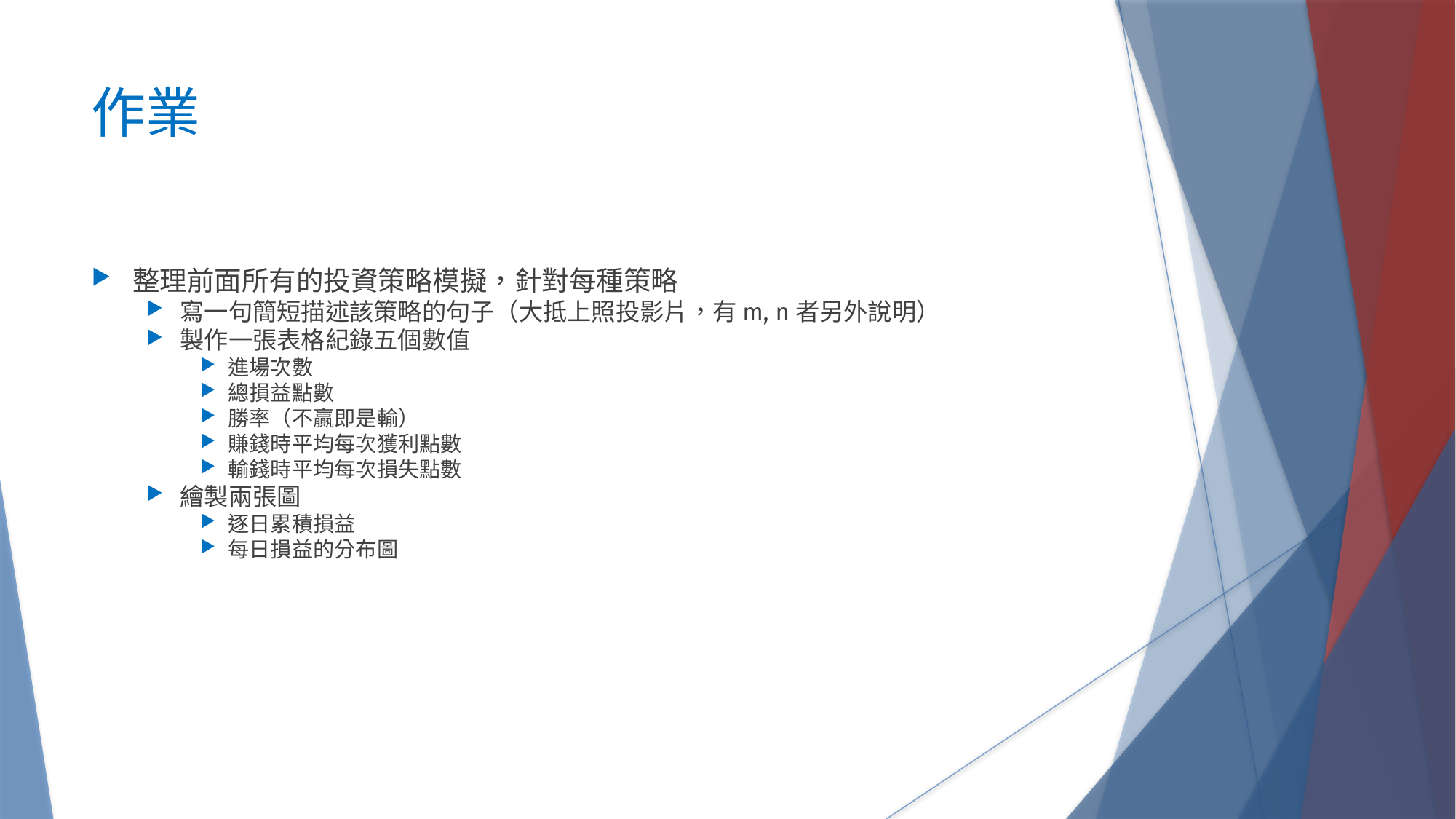

作業
整理前面所有的投資策略模擬，針對每種策略
寫一句簡短描述該策略的句子（大抵上照投影片，有m, n者另外說明）
製作一張表格紀錄五個數值
進場次數
總損益點數
勝率（不贏即是輸）
賺錢時平均每次獲利點數
輸錢時平均每次損失點數
繪製兩張圖
逐日累積損益
每日損益的分布圖